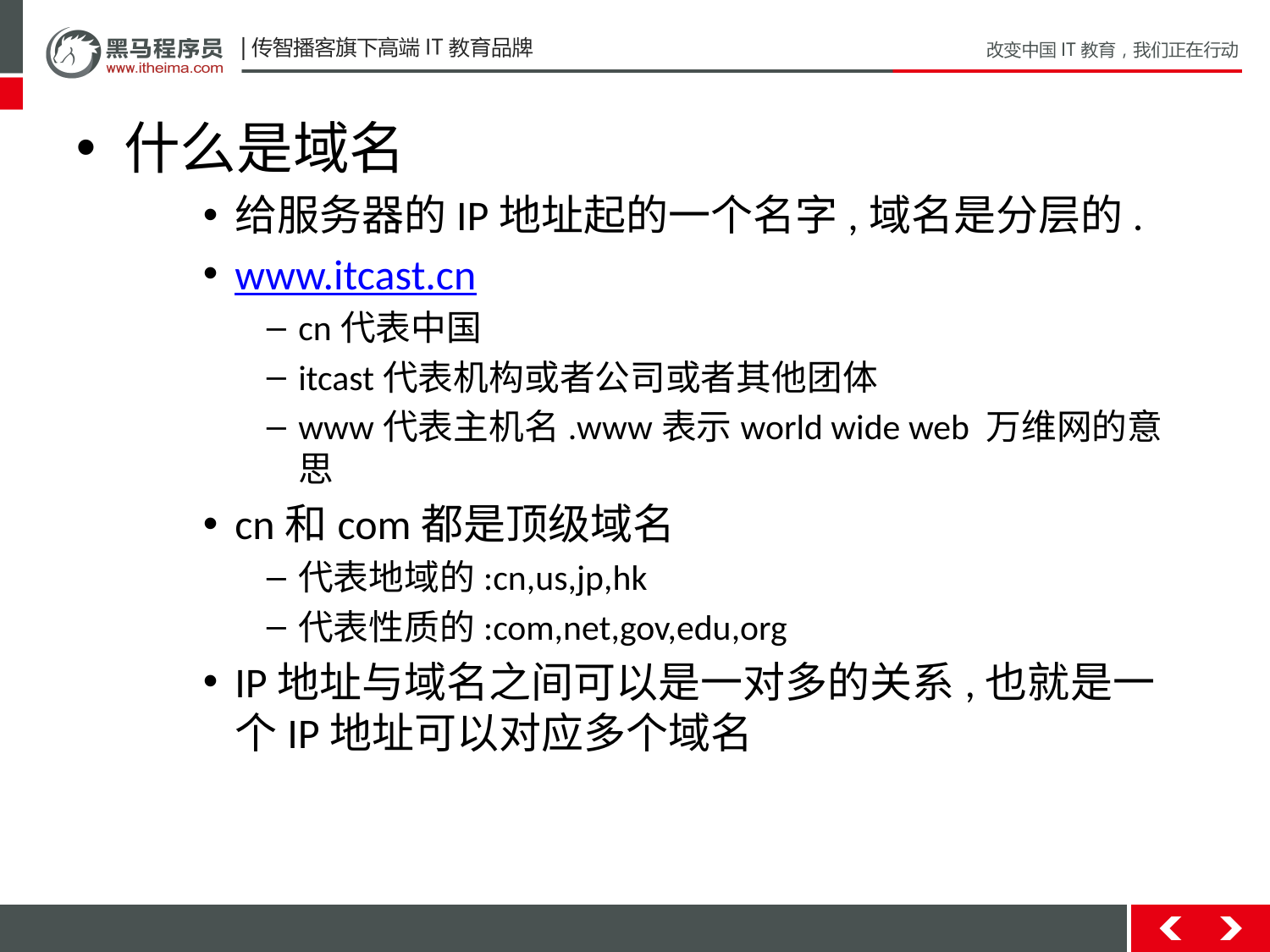

什么是域名
给服务器的IP地址起的一个名字,域名是分层的.
www.itcast.cn
cn代表中国
itcast代表机构或者公司或者其他团体
www代表主机名.www表示world wide web 万维网的意思
cn和com都是顶级域名
代表地域的:cn,us,jp,hk
代表性质的:com,net,gov,edu,org
IP地址与域名之间可以是一对多的关系,也就是一个IP地址可以对应多个域名